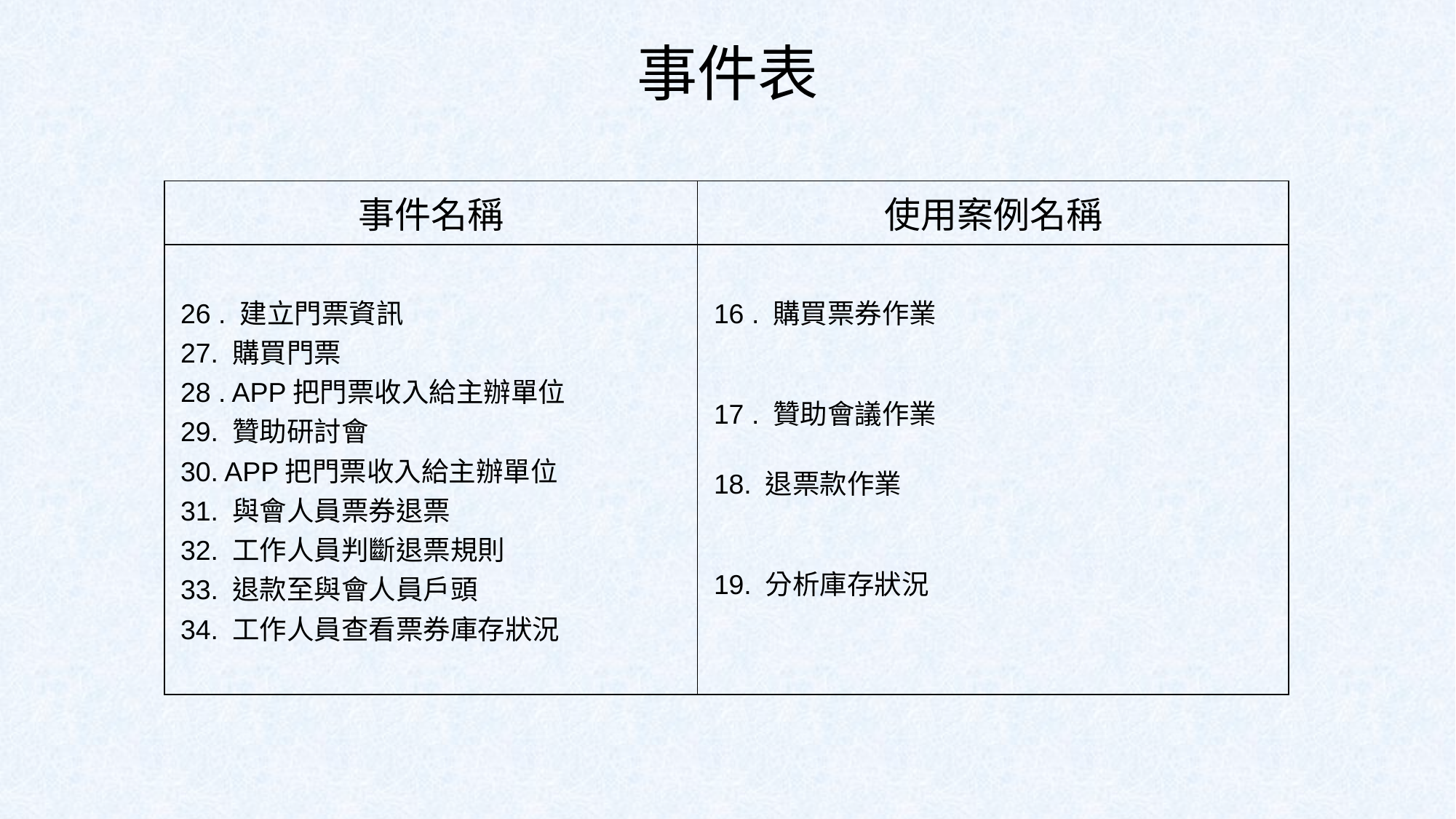

# 事件表
| 事件名稱 | 使用案例名稱 |
| --- | --- |
| 26 . 建立門票資訊 27. 購買門票 28 . APP把門票收入給主辦單位 29. 贊助研討會 30. APP把門票收入給主辦單位 31. 與會人員票券退票 32. 工作人員判斷退票規則 33. 退款至與會人員戶頭 34. 工作人員查看票券庫存狀況 | 16 . 購買票券作業     17 . 贊助會議作業   18. 退票款作業     19. 分析庫存狀況 |